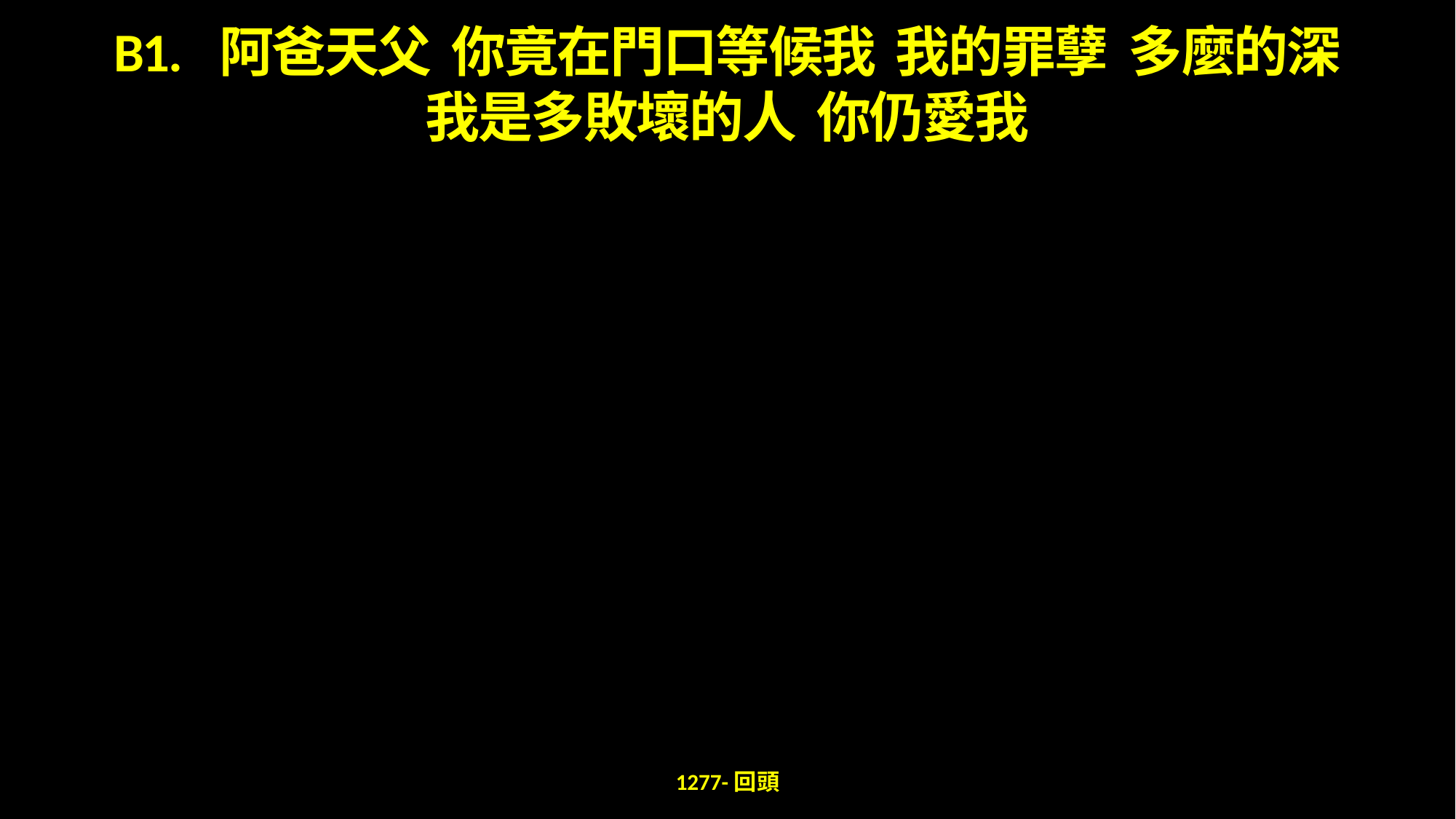

B1.  阿爸天父  你竟在門口等候我  我的罪孽  多麼的深
我是多敗壞的人  你仍愛我

1277-回頭